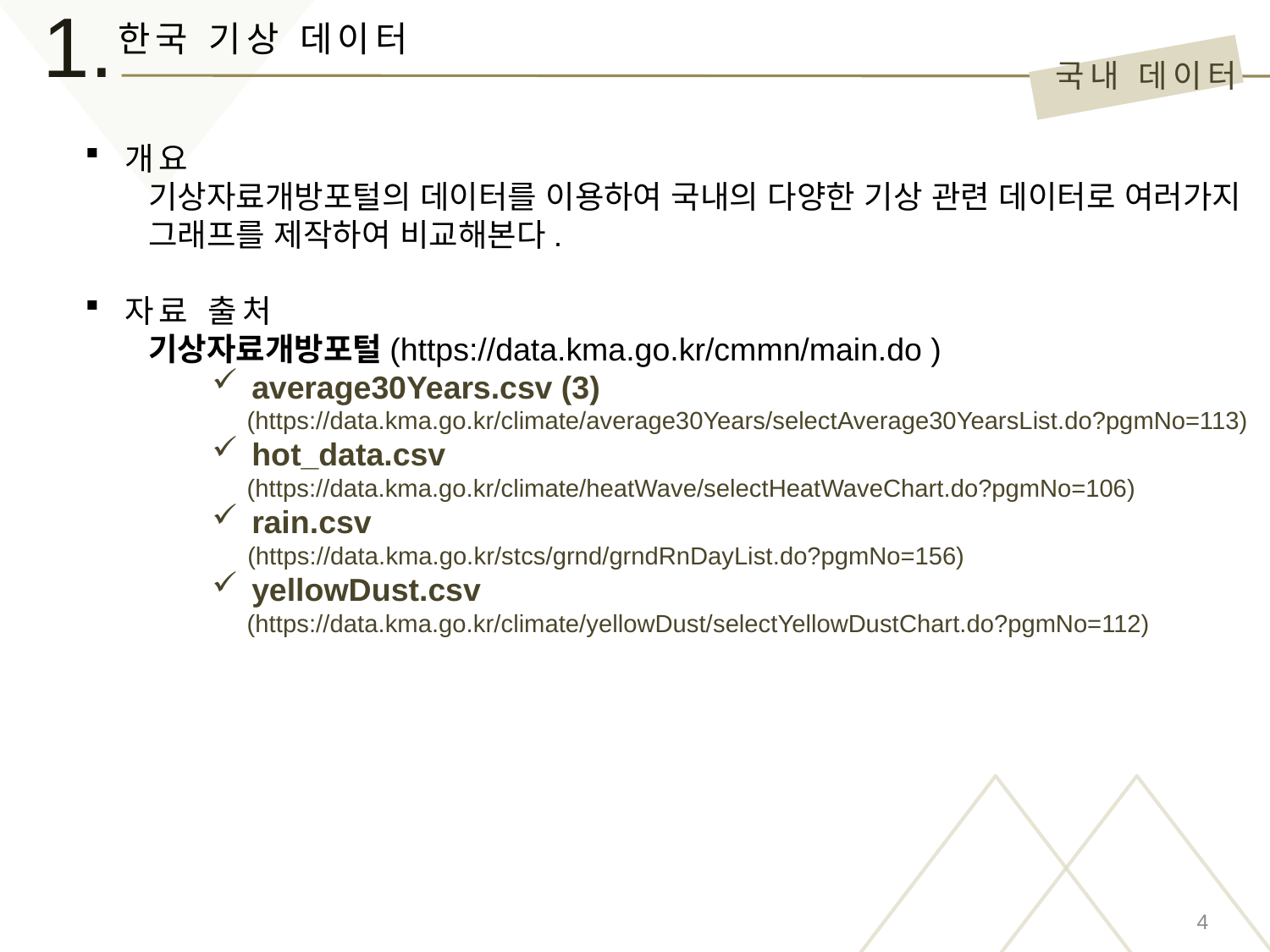

1.
한국 기상 데이터
국내 데이터

개요
기상자료개방포털의 데이터를 이용하여 국내의 다양한 기상 관련 데이터로 여러가지
그래프를 제작하여 비교해본다.

자료 출처
기상자료개방포털(https://data.kma.go.kr/cmmn/main.do )
average30Years.csv (3)
     (https://data.kma.go.kr/climate/average30Years/selectAverage30YearsList.do?pgmNo=113)
hot_data.csv
     (https://data.kma.go.kr/climate/heatWave/selectHeatWaveChart.do?pgmNo=106)
rain.csv
      (https://data.kma.go.kr/stcs/grnd/grndRnDayList.do?pgmNo=156)
yellowDust.csv
     (https://data.kma.go.kr/climate/yellowDust/selectYellowDustChart.do?pgmNo=112)
4